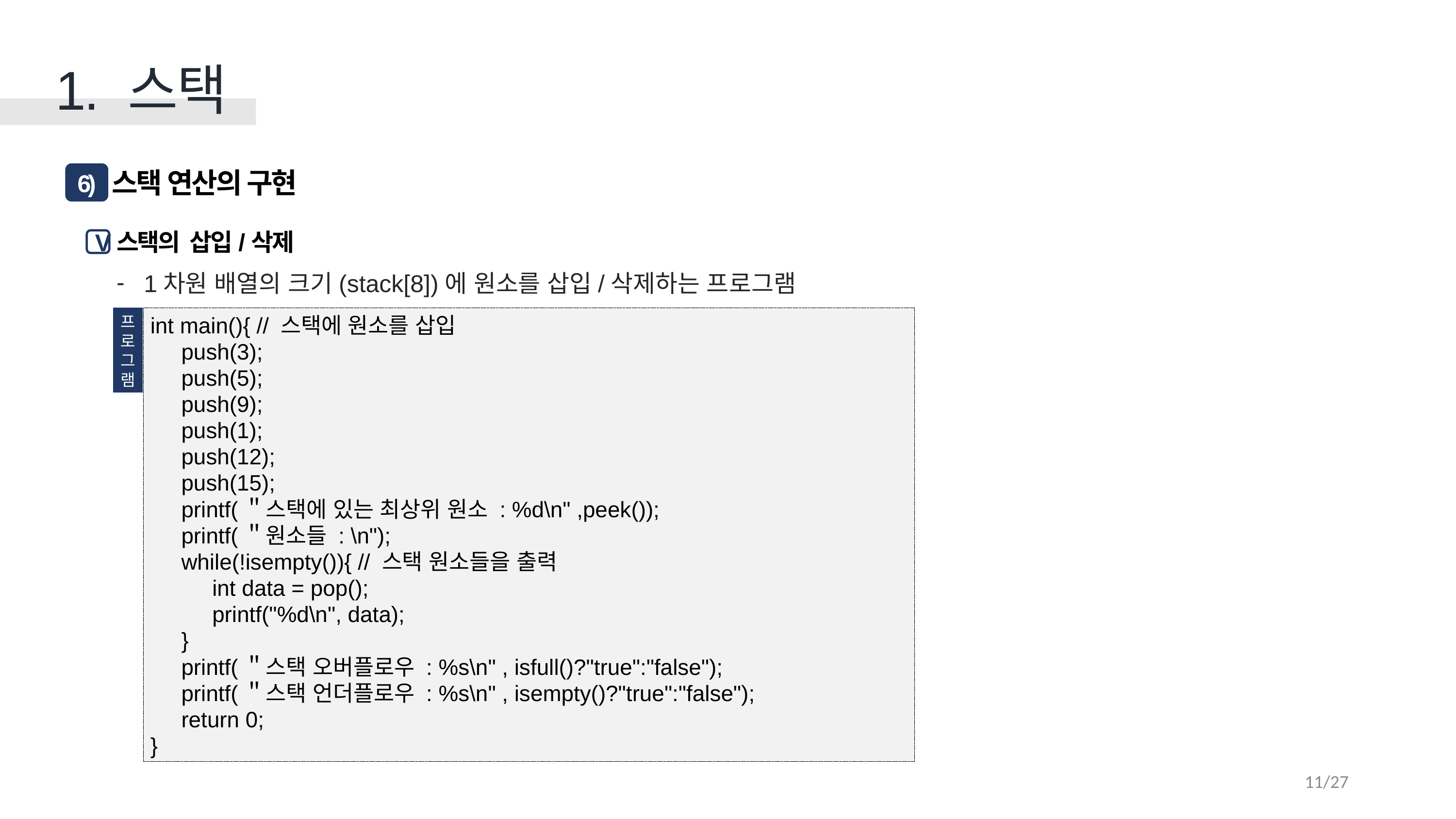

1. 스택

스택 연산의 구현
6)
스택의  삽입/삭제

1차원 배열의 크기(stack[8])에 원소를 삽입/삭제하는 프로그램
V
프
로
그
램
int main(){ // 스택에 원소를 삽입
     push(3);
     push(5);
     push(9);
     push(1);
     push(12);
     push(15);
     printf(＂스택에 있는 최상위 원소 : %d\n" ,peek());
     printf(＂원소들 : \n");
     while(!isempty()){ // 스택 원소들을 출력
          int data = pop();
          printf("%d\n", data);
     }
     printf(＂스택 오버플로우 : %s\n" , isfull()?"true":"false");
     printf(＂스택 언더플로우 : %s\n" , isempty()?"true":"false");
     return 0;
}
11/27